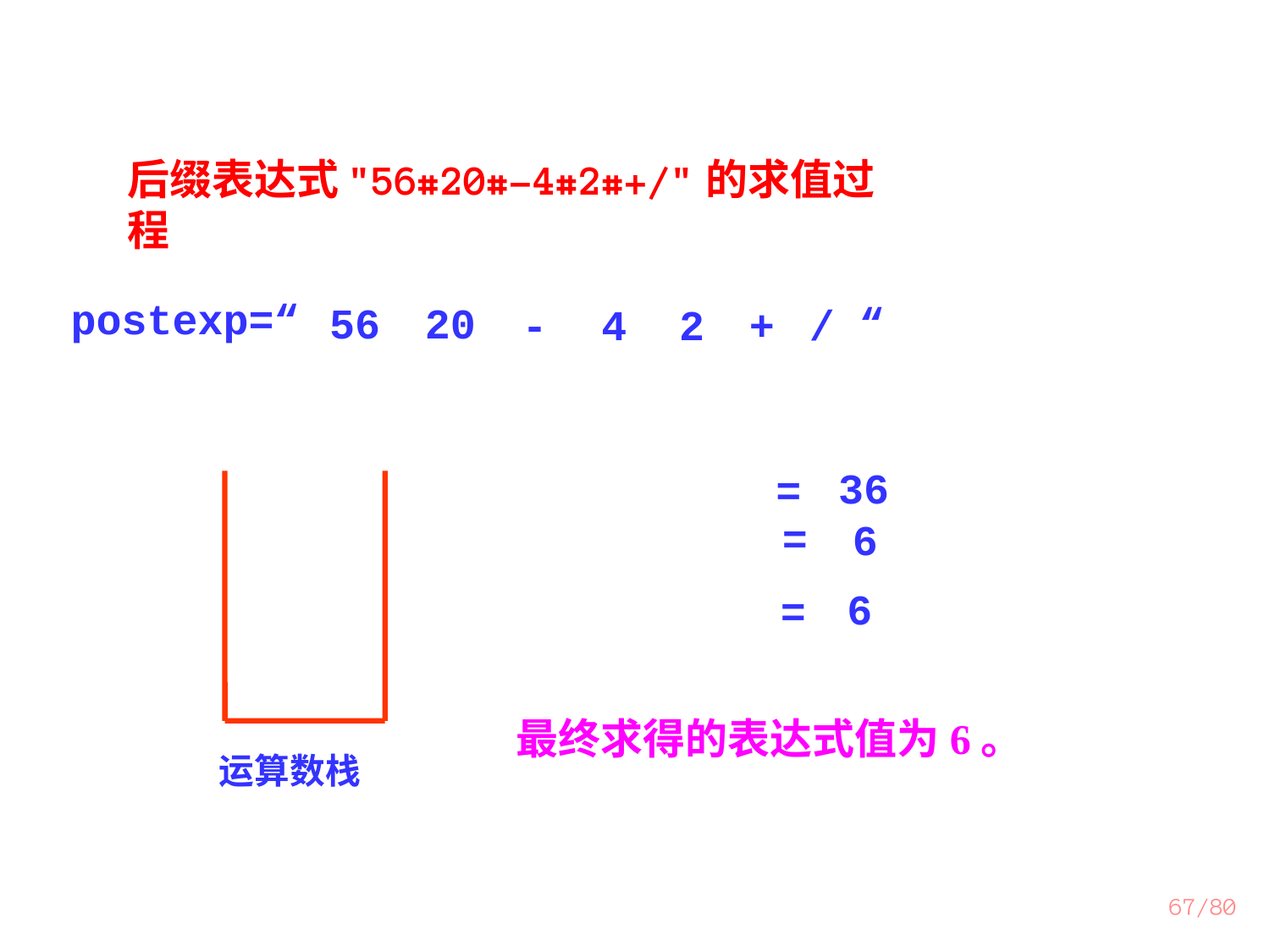

后缀表达式"56#20#-4#2#+/"的求值过程
postexp=“
“
56
20
-
4
2
+
/

36
=
=
6
6
=
最终求得的表达式值为6。

运算数栈
67/80